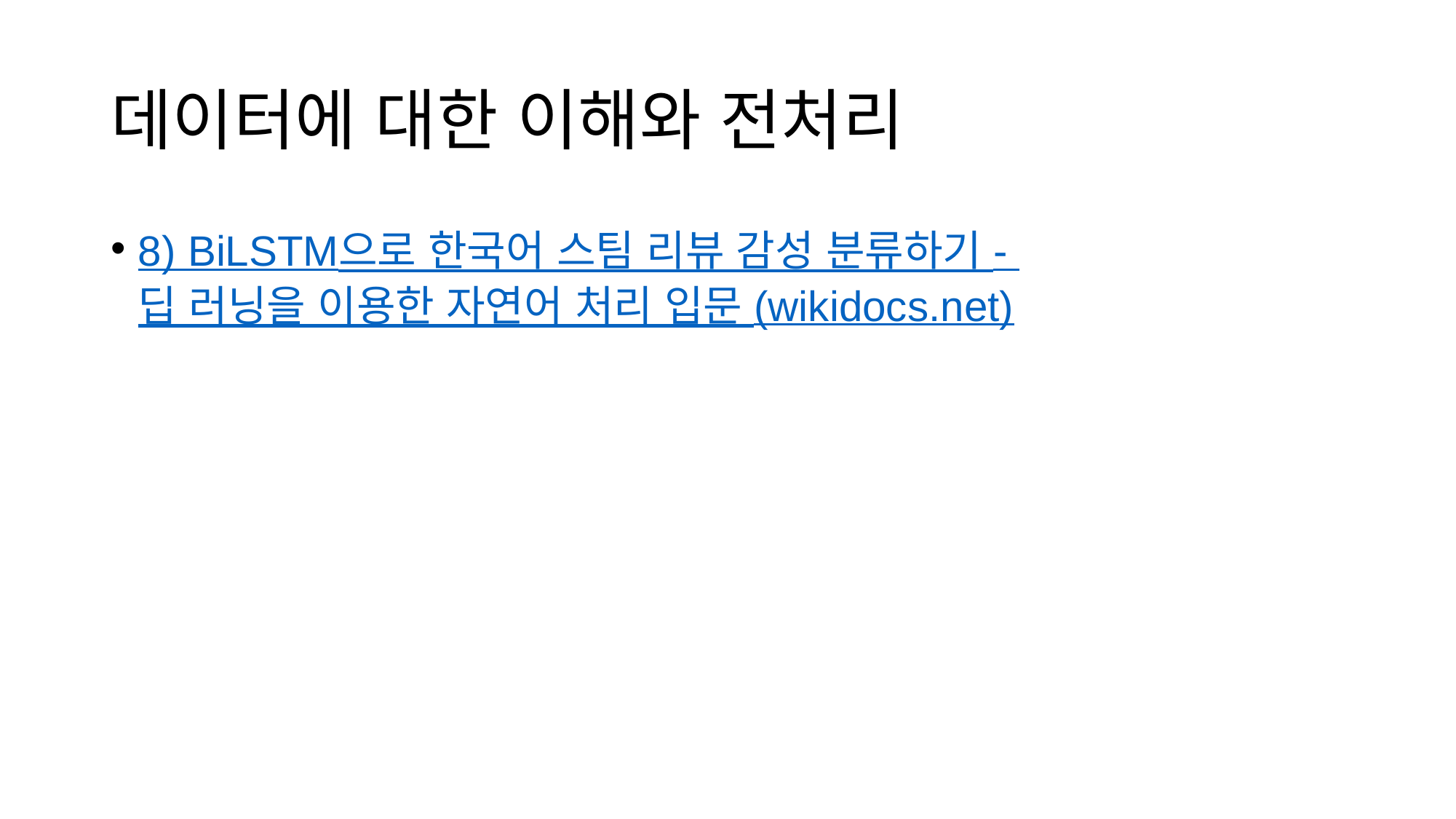

# 데이터에 대한 이해와 전처리
8) BiLSTM으로 한국어 스팀 리뷰 감성 분류하기 - 딥 러닝을 이용한 자연어 처리 입문 (wikidocs.net)